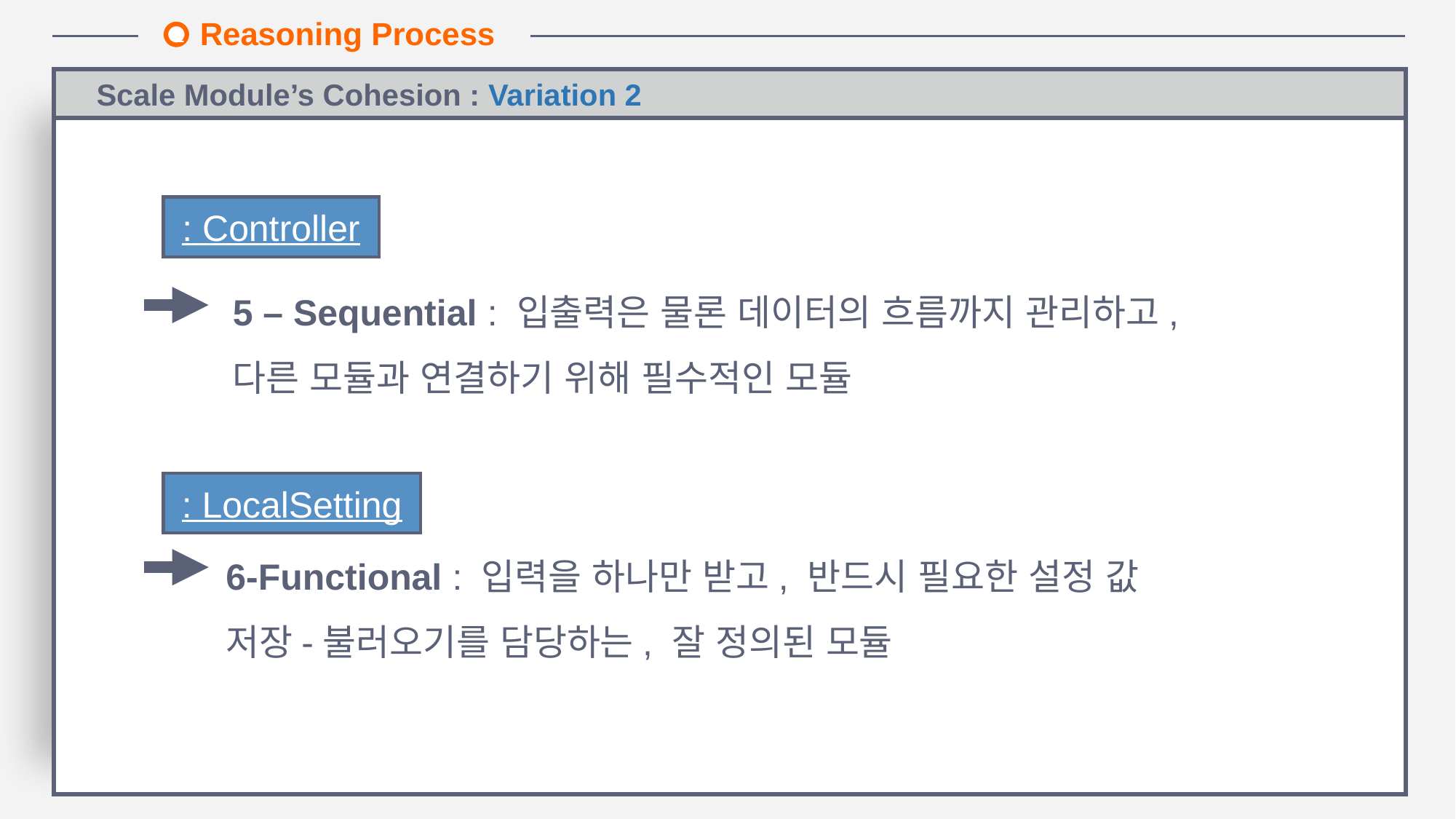

Reasoning Process
1

Scale Module’s Cohesion : Variation 2

: Controller
5 – Sequential : 입출력은 물론 데이터의 흐름까지 관리하고,
다른 모듈과 연결하기 위해 필수적인 모듈
: LocalSetting
6-Functional : 입력을 하나만 받고, 반드시 필요한 설정 값
저장-불러오기를 담당하는, 잘 정의된 모듈